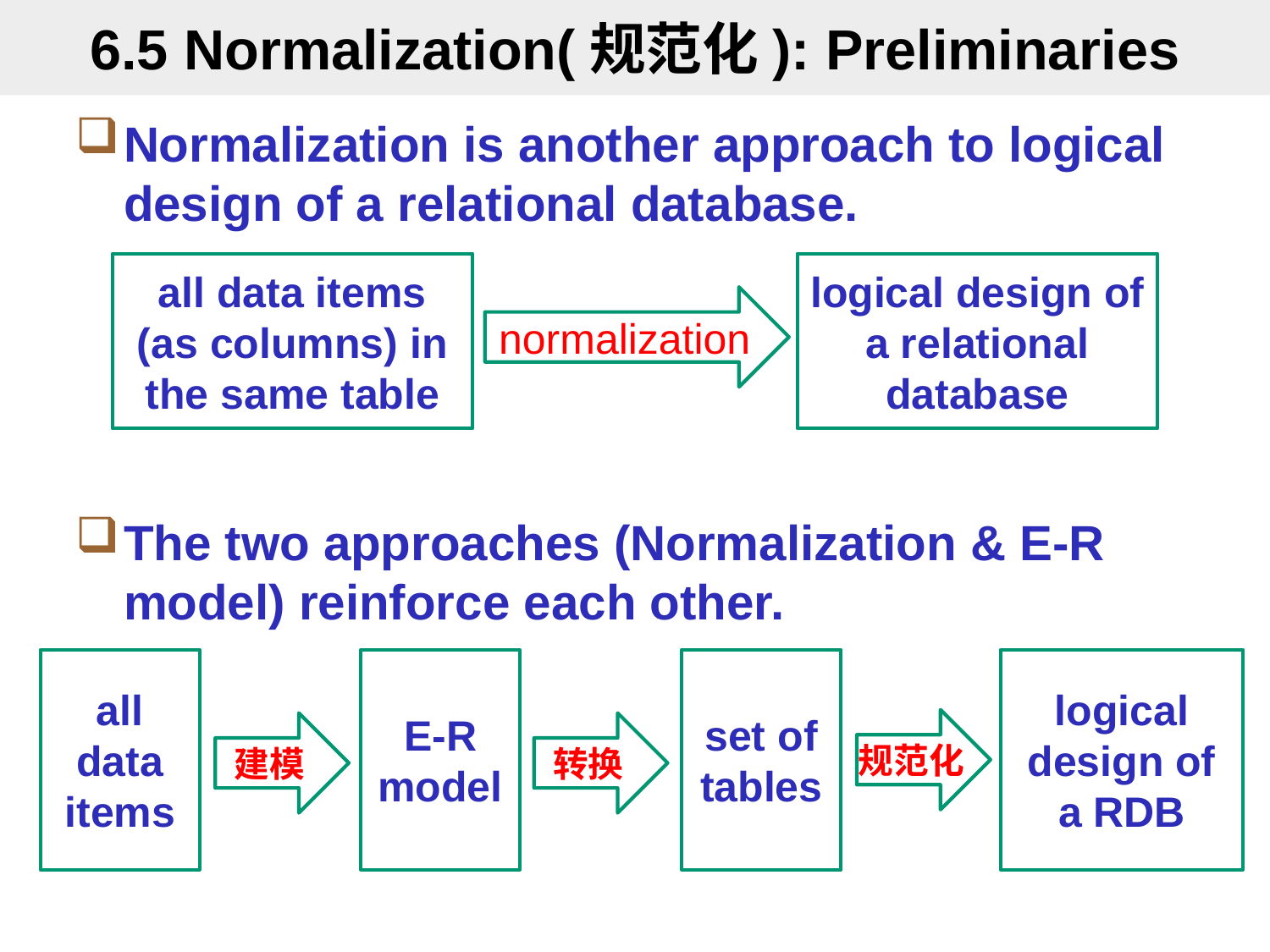

# 6.5 Normalization(规范化): Preliminaries
Normalization is another approach to logical design of a relational database.
all data items (as columns) in the same table
logical design of a relational database
normalization
The two approaches (Normalization & E-R model) reinforce each other.
all data items
E-R
model
set of tables
logical design of a RDB
规范化
建模
转换